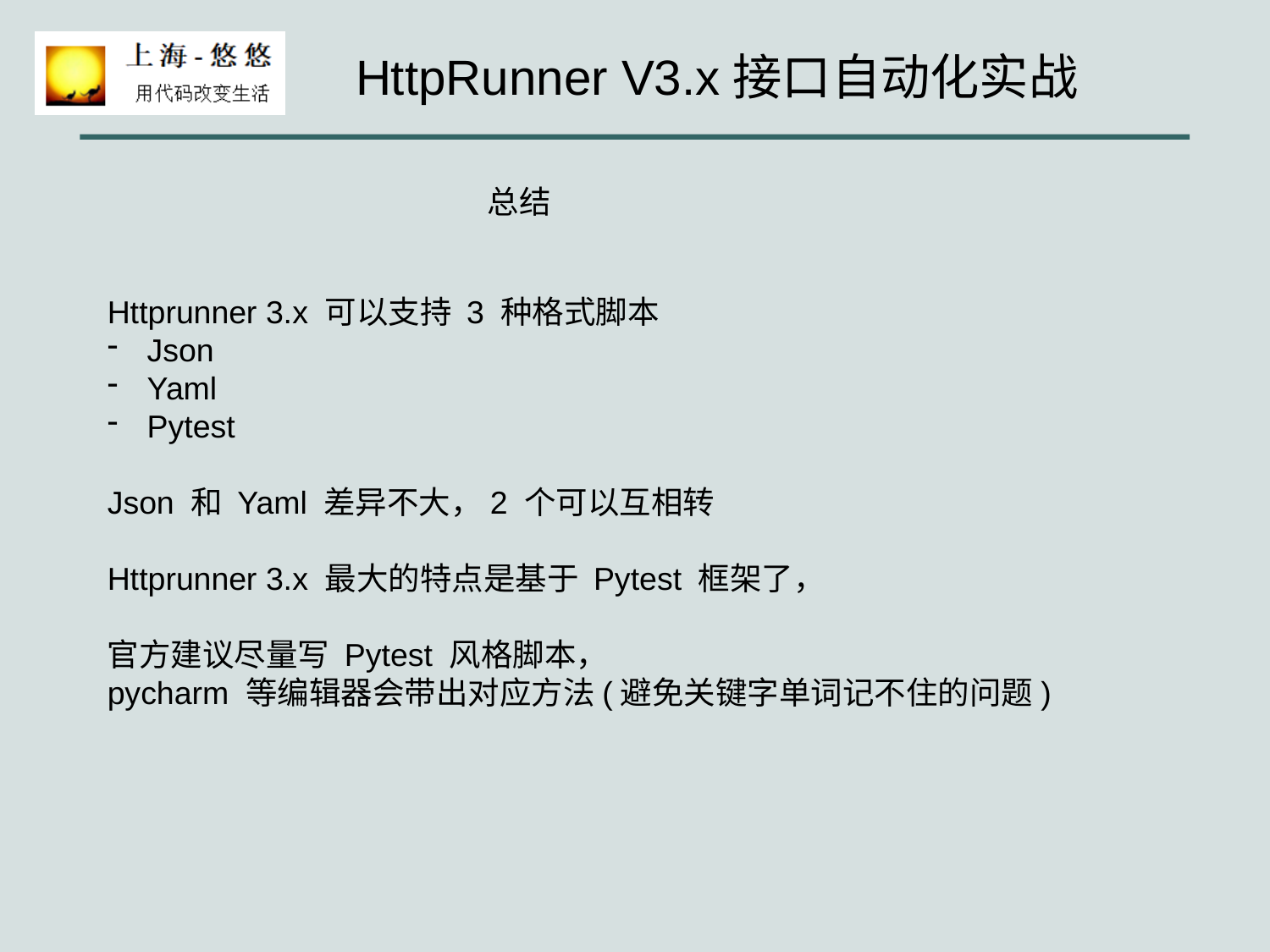

总结
Httprunner 3.x 可以支持 3 种格式脚本
Json
Yaml
Pytest

Json 和 Yaml 差异不大，2 个可以互相转

Httprunner 3.x 最大的特点是基于 Pytest 框架了，

官方建议尽量写 Pytest 风格脚本，
pycharm 等编辑器会带出对应方法(避免关键字单词记不住的问题)